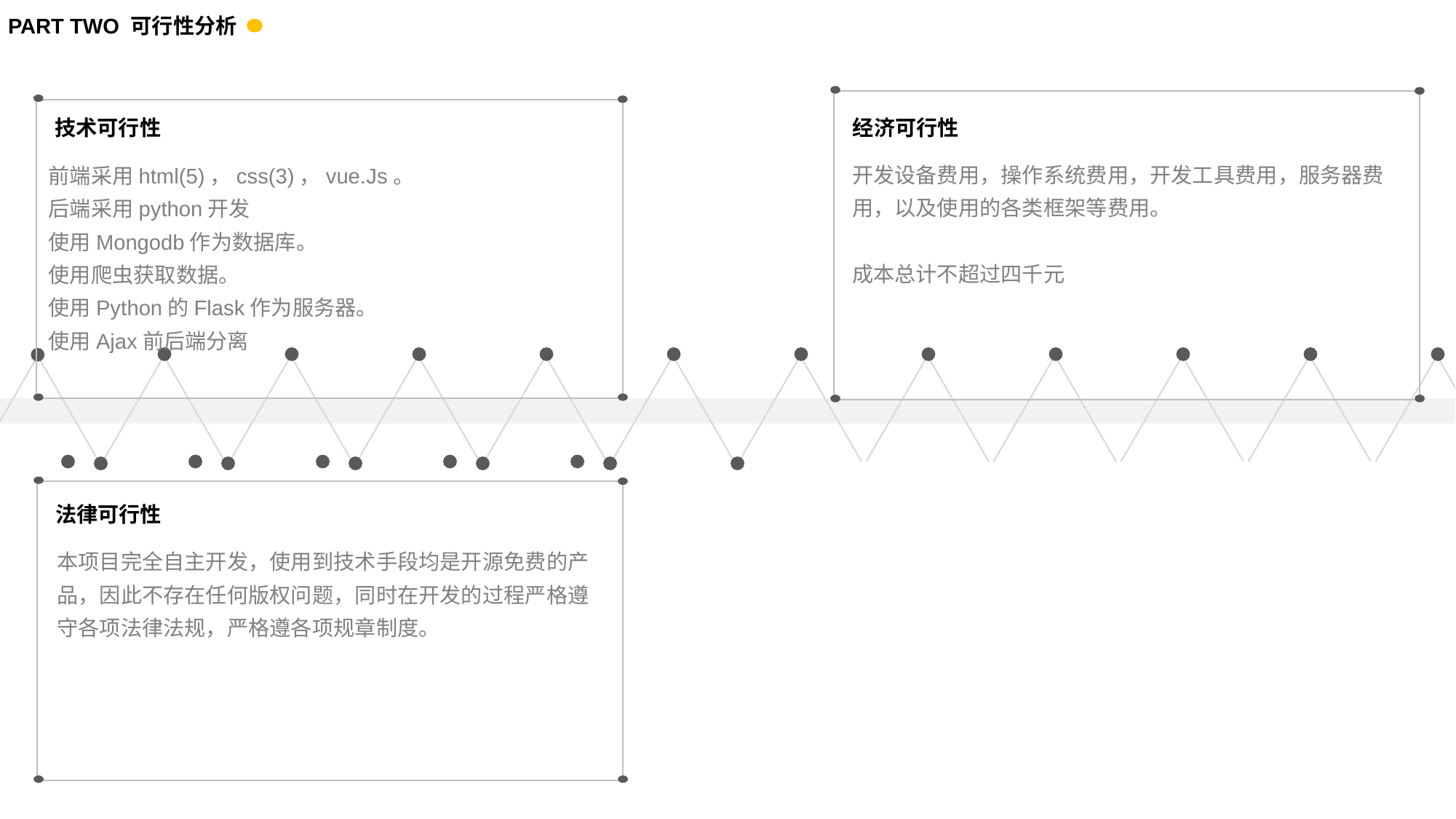

PART TWO 可行性分析

技术可行性
经济可行性
开发设备费用，操作系统费用，开发工具费用，服务器费用，以及使用的各类框架等费用。

成本总计不超过四千元
前端采用html(5)，css(3)，vue.Js。
后端采用python开发
使用Mongodb作为数据库。
使用爬虫获取数据。
使用Python的Flask作为服务器。
使用Ajax前后端分离

法律可行性
本项目完全自主开发，使用到技术手段均是开源免费的产品，因此不存在任何版权问题，同时在开发的过程严格遵守各项法律法规，严格遵各项规章制度。